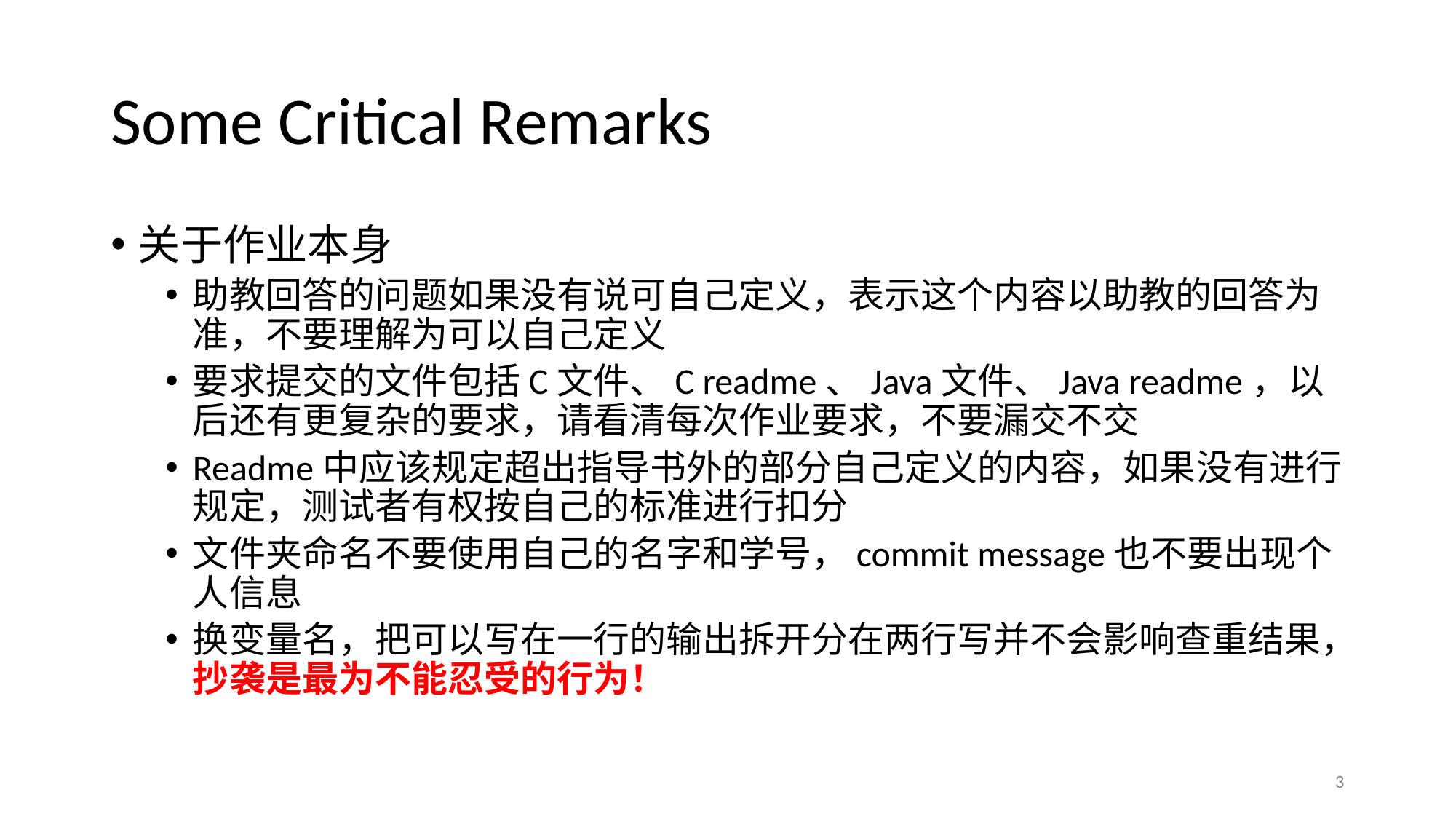

# Some Critical Remarks
关于作业本身
助教回答的问题如果没有说可自己定义，表示这个内容以助教的回答为准，不要理解为可以自己定义
要求提交的文件包括C文件、C readme、Java文件、Java readme，以后还有更复杂的要求，请看清每次作业要求，不要漏交不交
Readme中应该规定超出指导书外的部分自己定义的内容，如果没有进行规定，测试者有权按自己的标准进行扣分
文件夹命名不要使用自己的名字和学号，commit message也不要出现个人信息
换变量名，把可以写在一行的输出拆开分在两行写并不会影响查重结果，抄袭是最为不能忍受的行为！
3